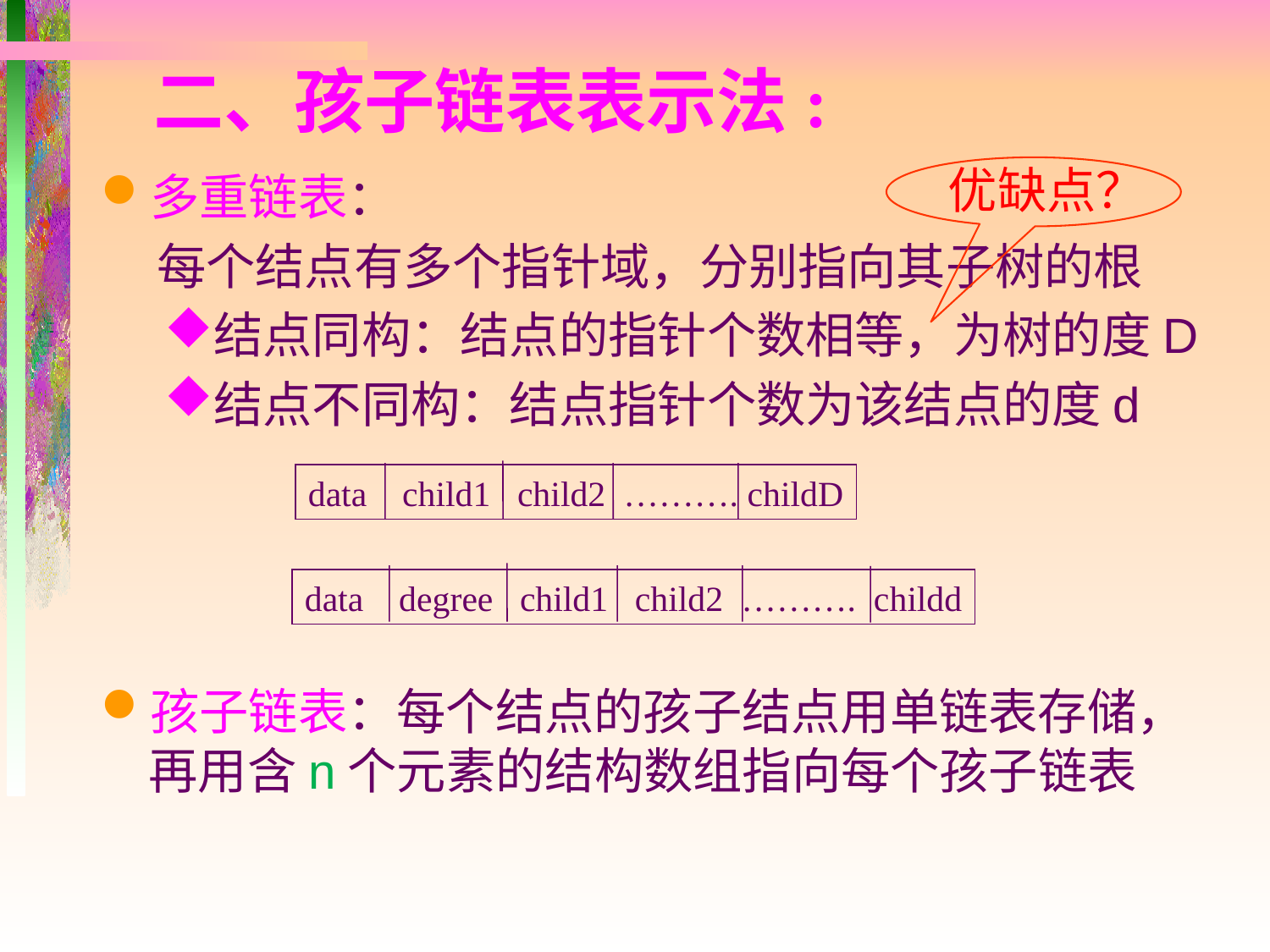

二、孩子链表表示法:
优缺点？

多重链表：
    每个结点有多个指针域，分别指向其子树的根
结点同构：结点的指针个数相等，为树的度D
结点不同构：结点指针个数为该结点的度d

data    child1   child2  ………. childD

data    degree   child1   child2  ……….  childd
孩子链表：每个结点的孩子结点用单链表存储，再用含n个元素的结构数组指向每个孩子链表